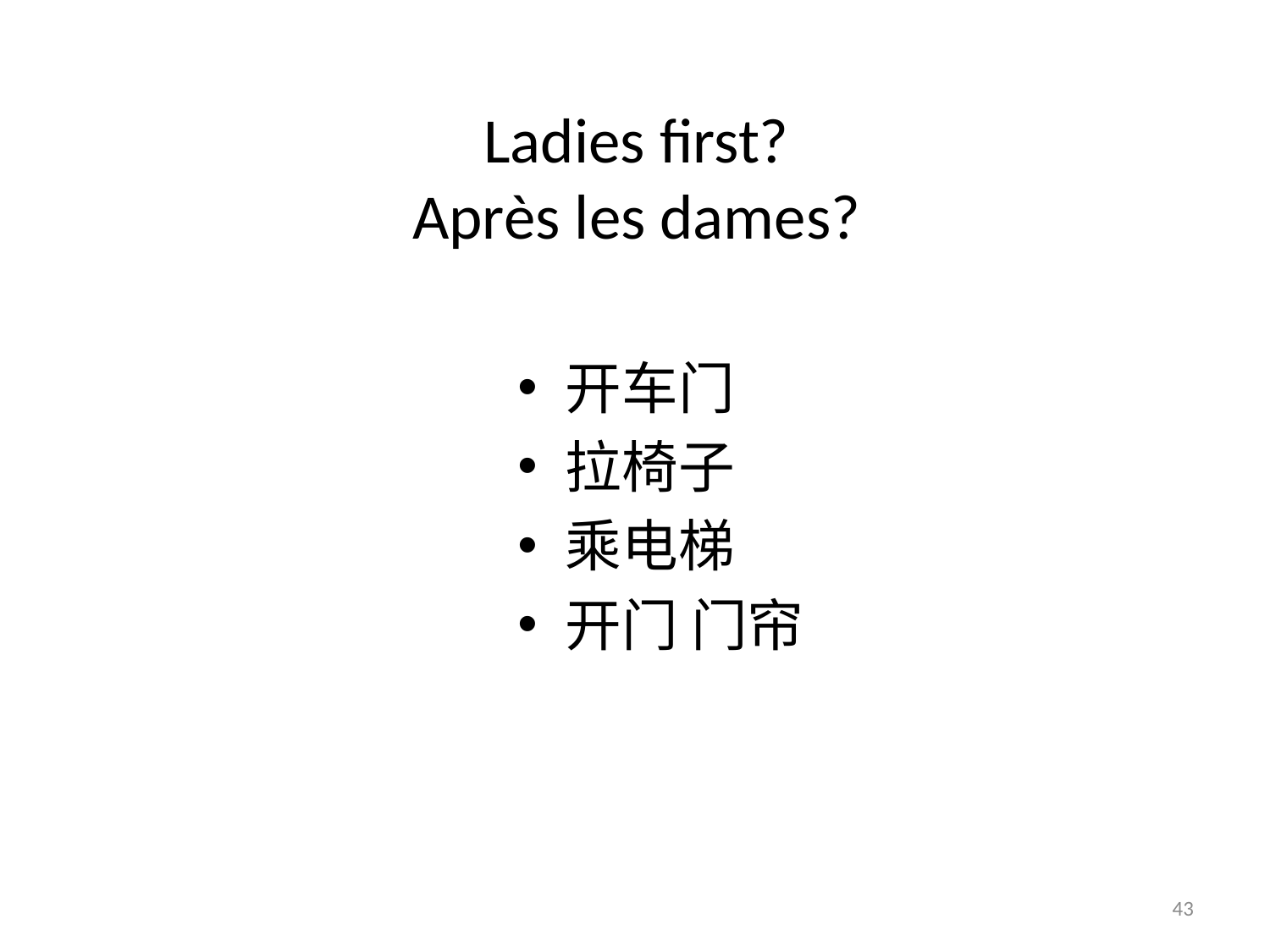

# Ladies first? Après les dames?
开车门
拉椅子
乘电梯
开门 门帘

43